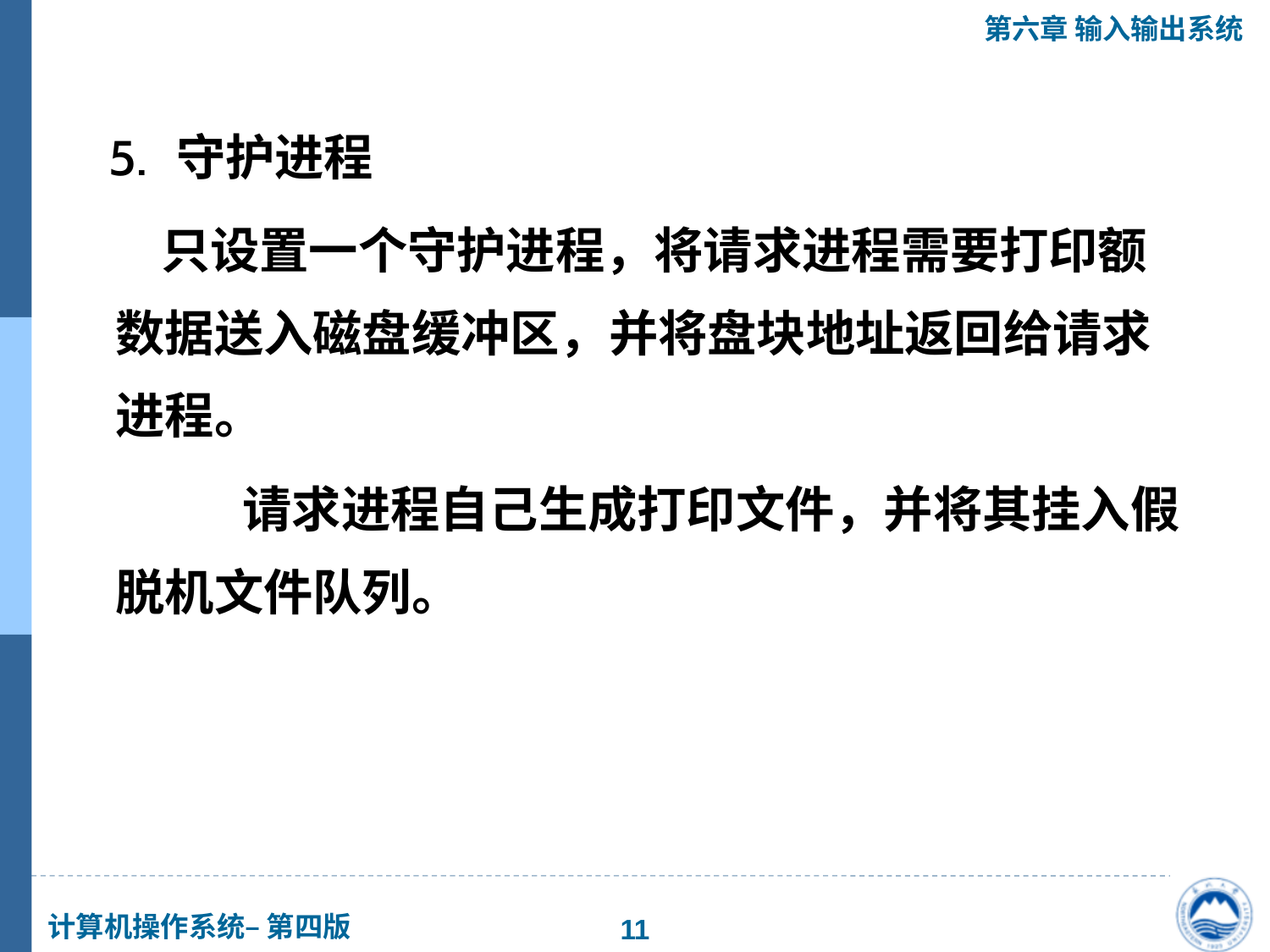

5. 守护进程
	   只设置一个守护进程，将请求进程需要打印额数据送入磁盘缓冲区，并将盘块地址返回给请求进程。
		请求进程自己生成打印文件，并将其挂入假脱机文件队列。